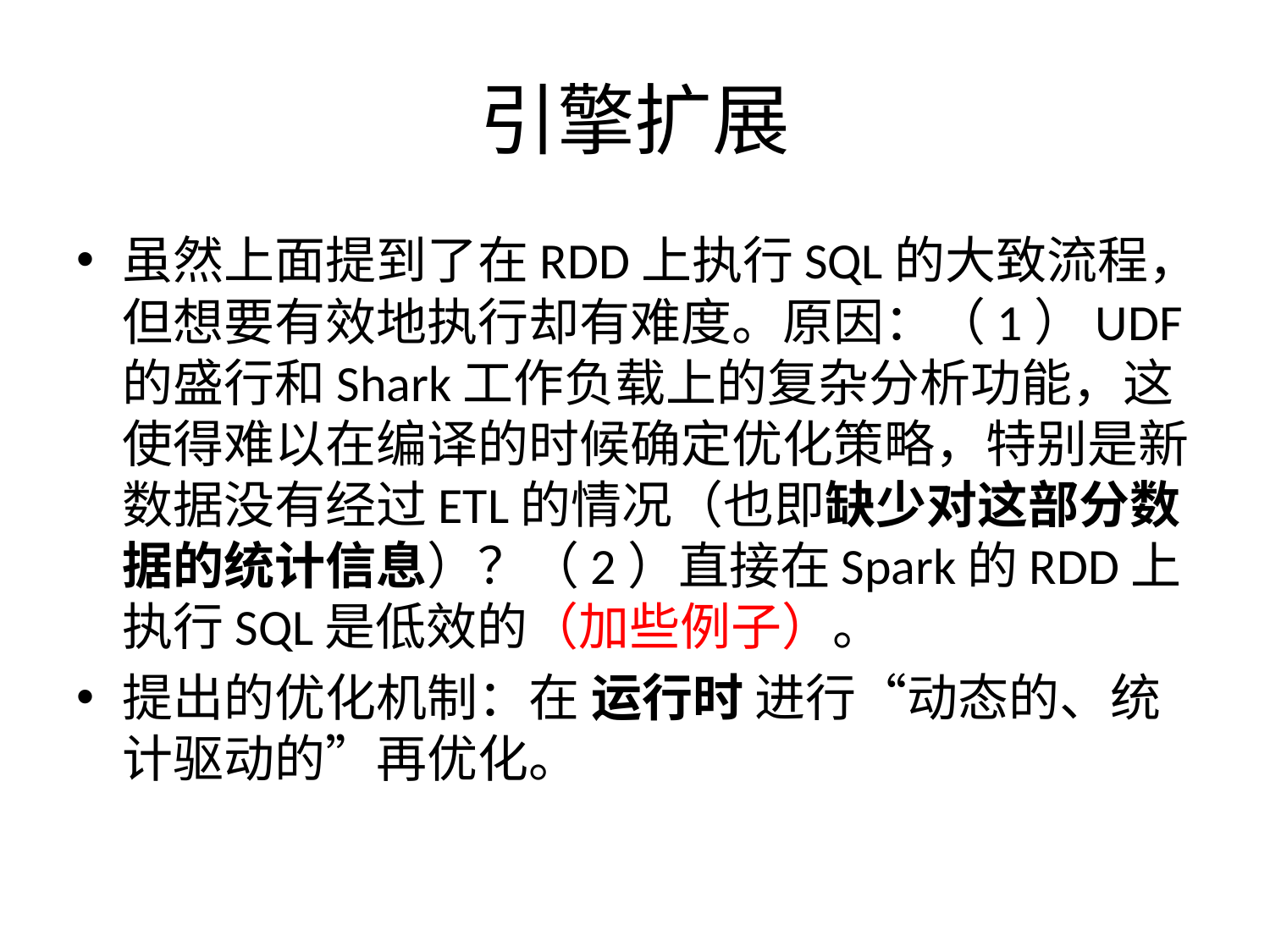

# 引擎扩展
虽然上面提到了在RDD上执行SQL的大致流程，但想要有效地执行却有难度。原因：（1）UDF的盛行和Shark工作负载上的复杂分析功能，这使得难以在编译的时候确定优化策略，特别是新数据没有经过ETL的情况（也即缺少对这部分数据的统计信息）？（2）直接在Spark的RDD上执行SQL是低效的（加些例子）。
提出的优化机制：在 运行时 进行“动态的、统计驱动的”再优化。